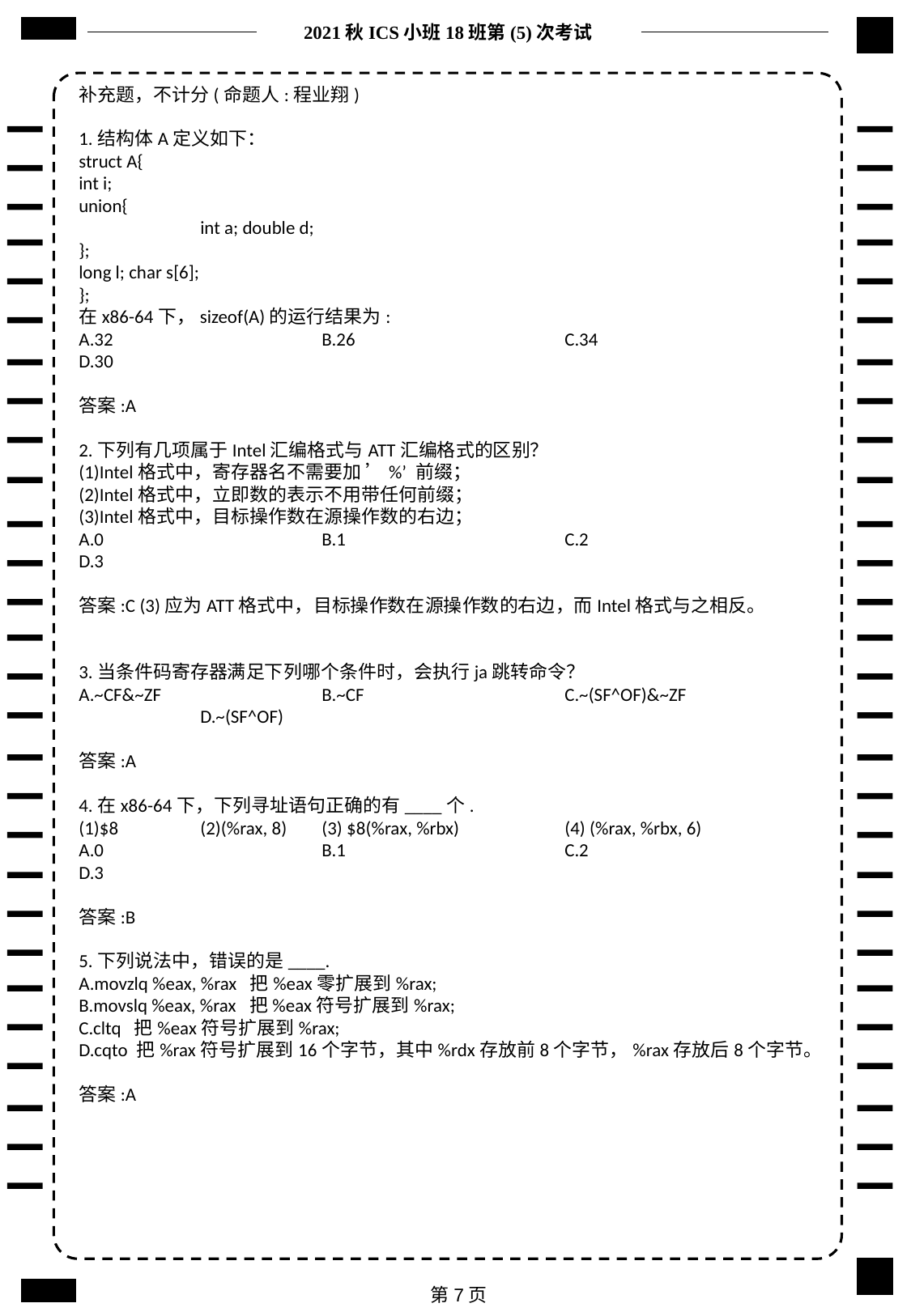

2021秋ICS小班18班第(5)次考试

补充题，不计分(命题人:程业翔)

1.结构体A定义如下：
struct A{
int i;
union{
	int a; double d;
};
long l; char s[6];
};
在x86-64下，sizeof(A)的运行结果为:
A.32		B.26		C.34		D.30

答案:A

2.下列有几项属于Intel汇编格式与ATT汇编格式的区别？
(1)Intel格式中，寄存器名不需要加 ’%’ 前缀；
(2)Intel格式中，立即数的表示不用带任何前缀；
(3)Intel格式中，目标操作数在源操作数的右边；
A.0		B.1		C.2		D.3

答案:C (3)应为ATT格式中，目标操作数在源操作数的右边，而Intel格式与之相反。

3.当条件码寄存器满足下列哪个条件时，会执行ja跳转命令？
A.~CF&~ZF		B.~CF		C.~(SF^OF)&~ZF		D.~(SF^OF)

答案:A

4.在x86-64下，下列寻址语句正确的有____个.
(1)$8	(2)(%rax, 8)	(3) $8(%rax, %rbx)	(4) (%rax, %rbx, 6)
A.0		B.1		C.2		D.3

答案:B

5.下列说法中，错误的是____.
A.movzlq %eax, %rax  把%eax零扩展到%rax;
B.movslq %eax, %rax  把%eax符号扩展到%rax;
C.cltq  把%eax符号扩展到%rax;
D.cqto 把%rax符号扩展到16个字节，其中%rdx存放前8个字节，%rax存放后8个字节。

答案:A

第7页